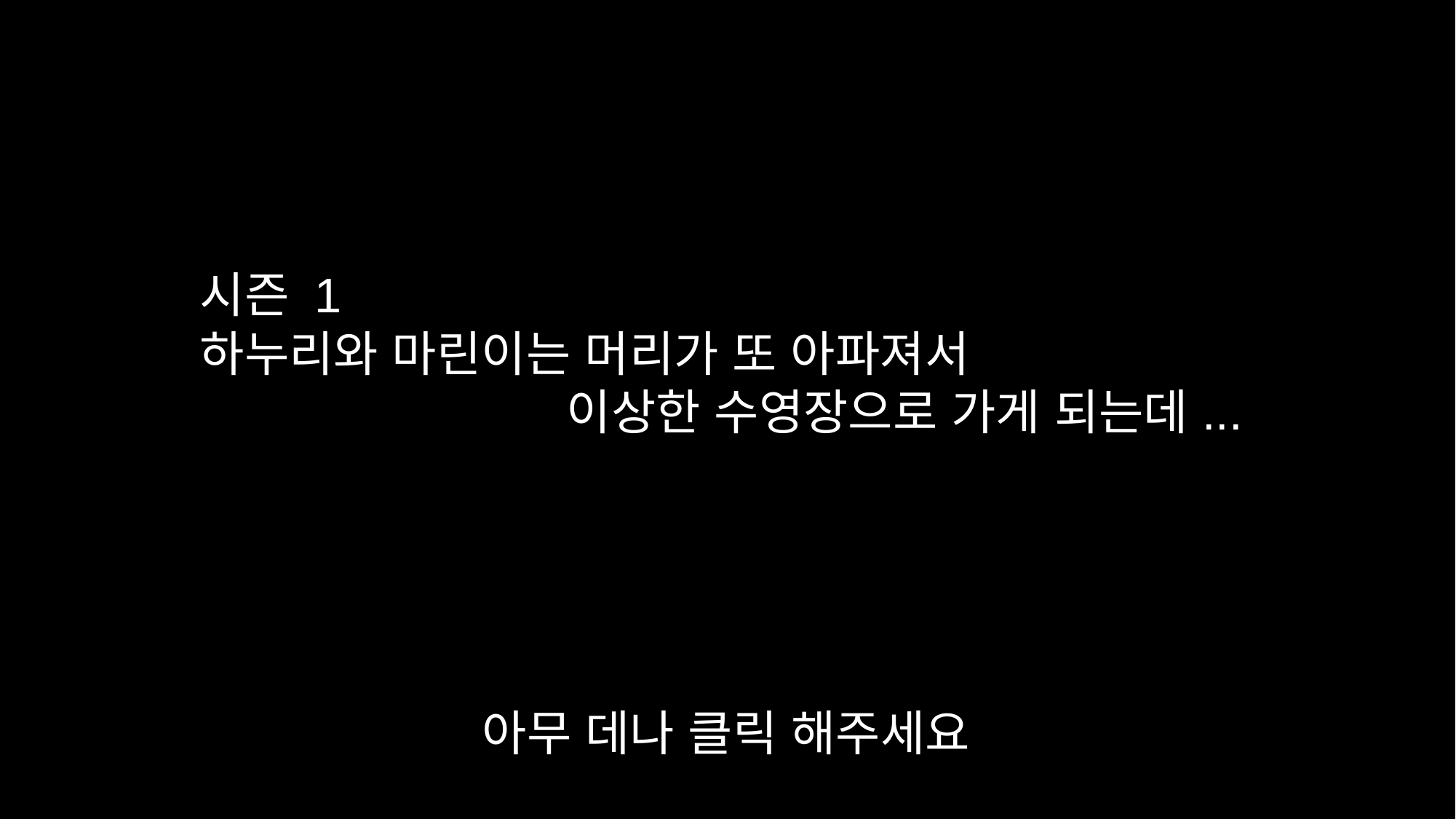

시즌 1
하누리와 마린이는 머리가 또 아파져서
                           이상한 수영장으로 가게 되는데...
아무 데나 클릭 해주세요